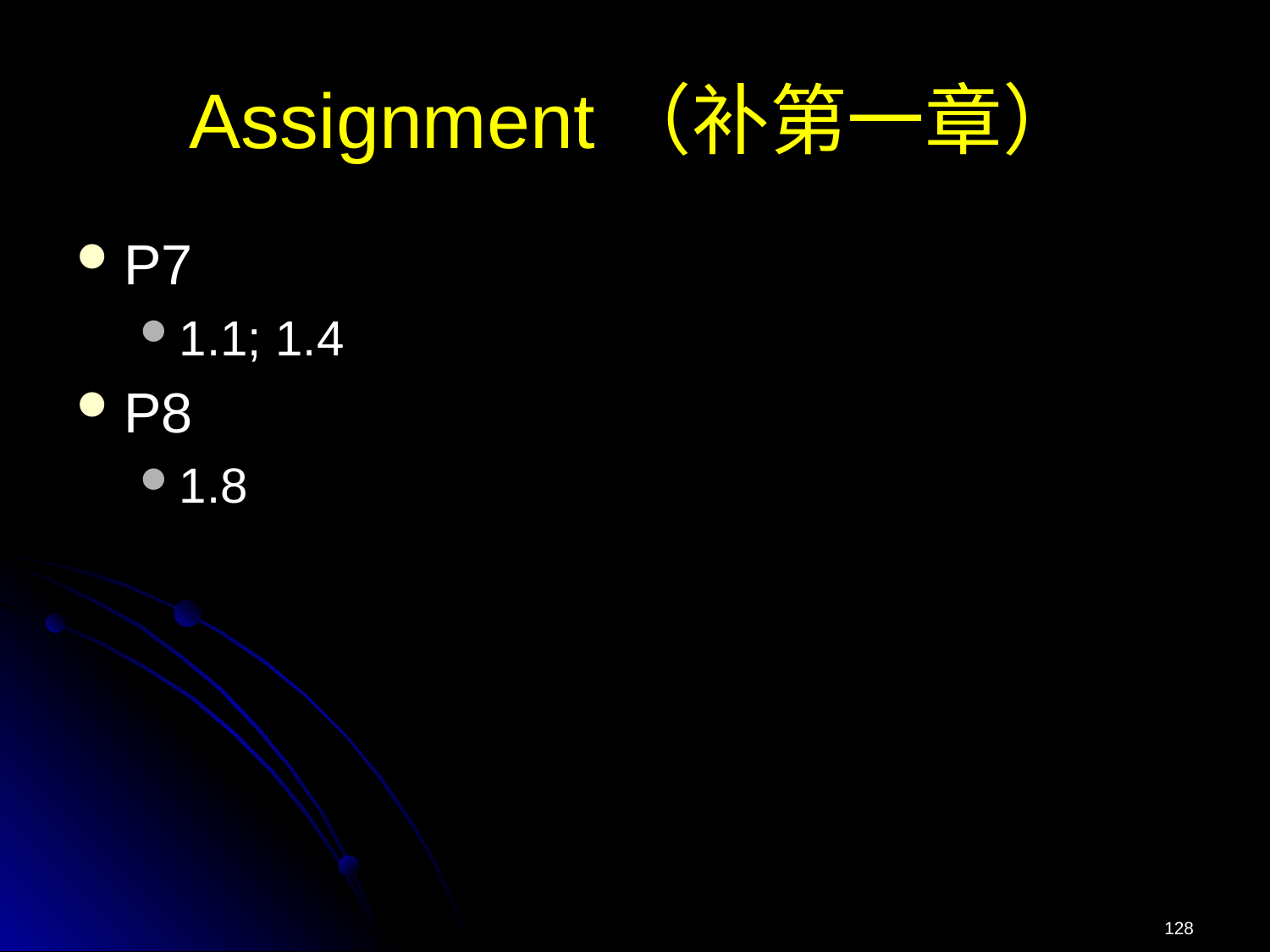

# Assignment（补第一章）
P7
1.1; 1.4
P8
1.8

128